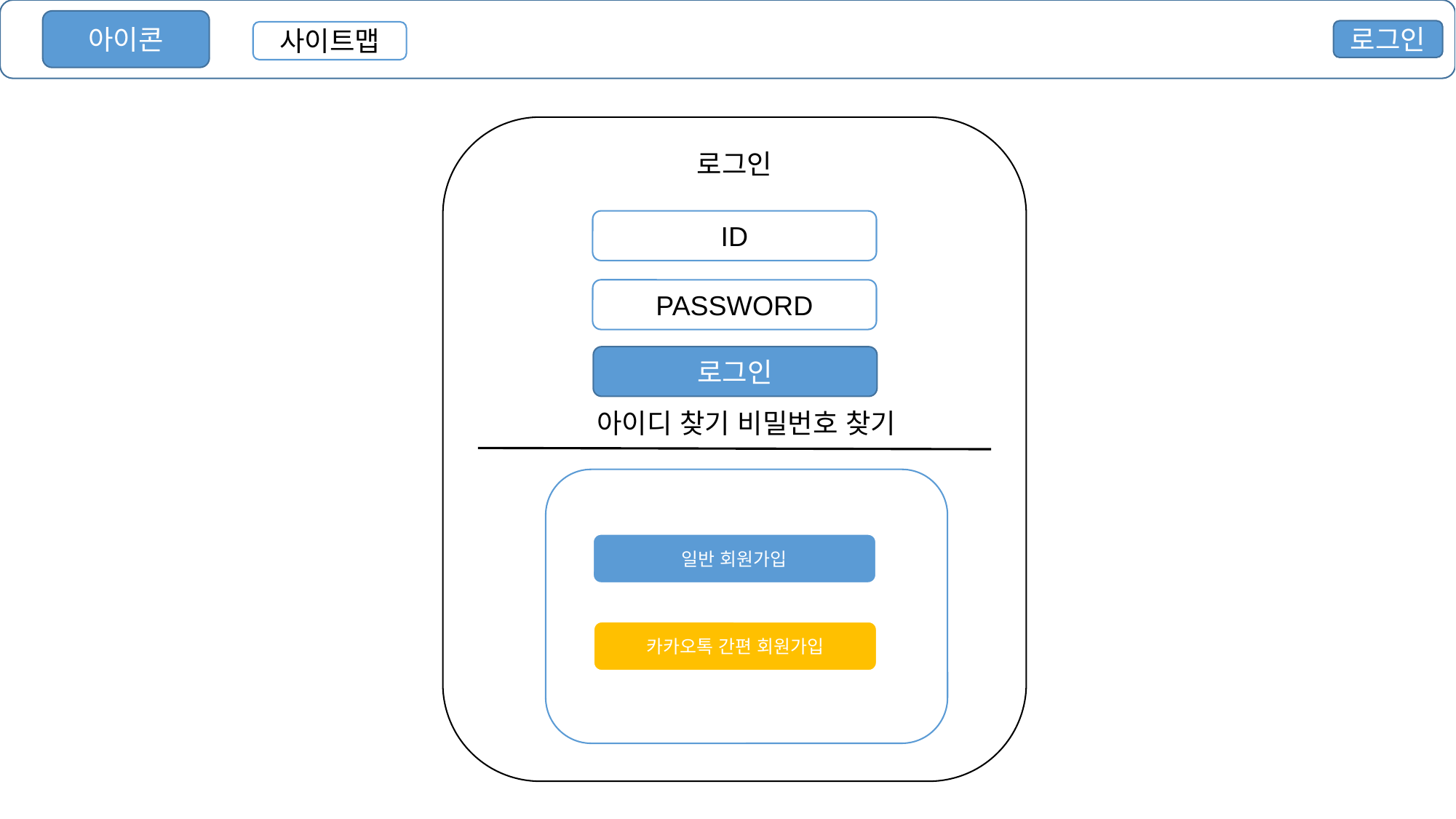

아이콘
로그인
사이트맵

로그인
ID
PASSWORD

로그인
아이디 찾기 비밀번호 찾기

일반 회원가입
카카오톡 간편 회원가입